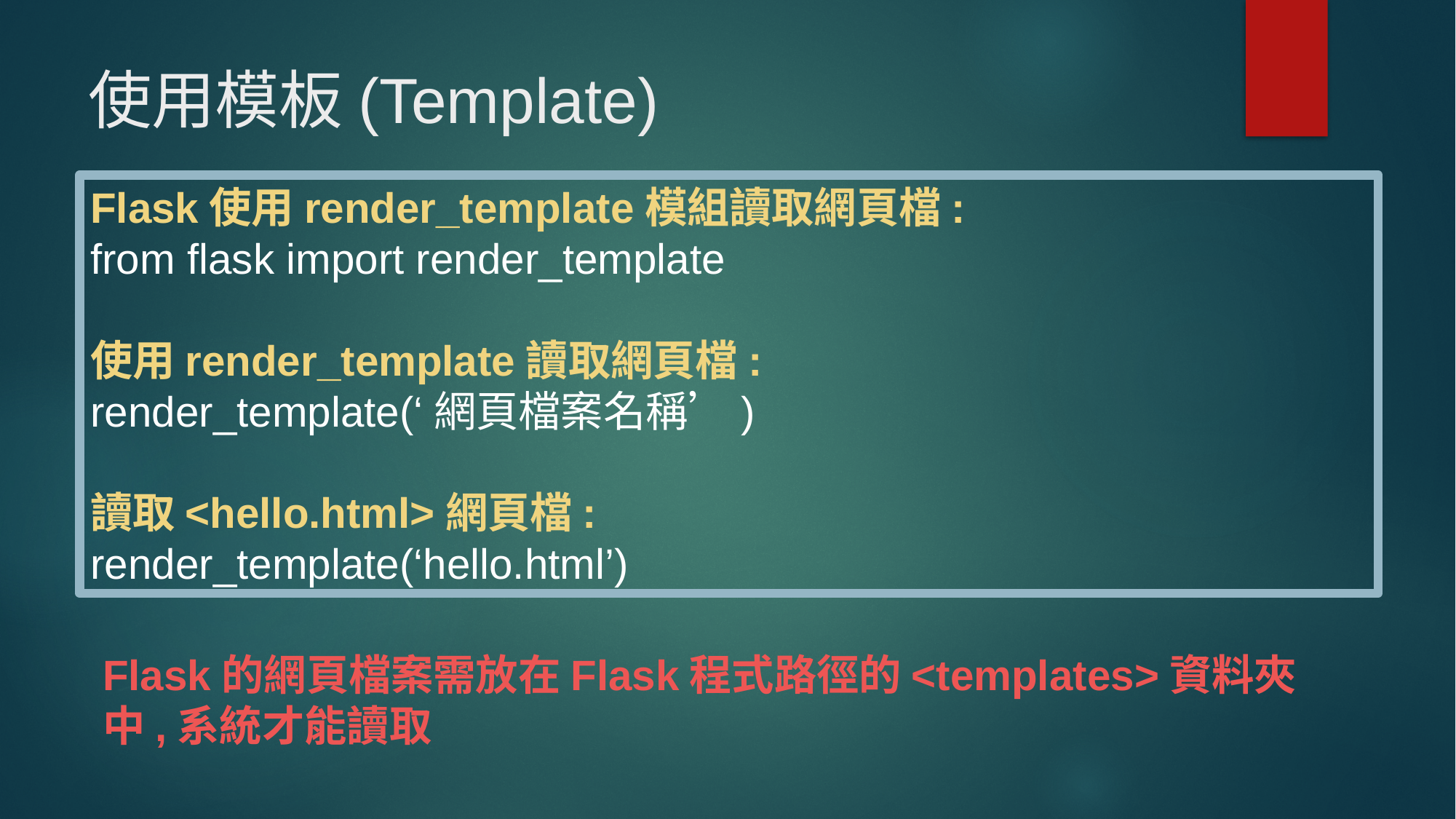

# 使用模板(Template)
Flask使用render_template模組讀取網頁檔:
from flask import render_template

使用render_template讀取網頁檔:
render_template(‘網頁檔案名稱’)

讀取<hello.html>網頁檔:
render_template(‘hello.html’)
Flask的網頁檔案需放在Flask程式路徑的<templates>資料夾中,系統才能讀取